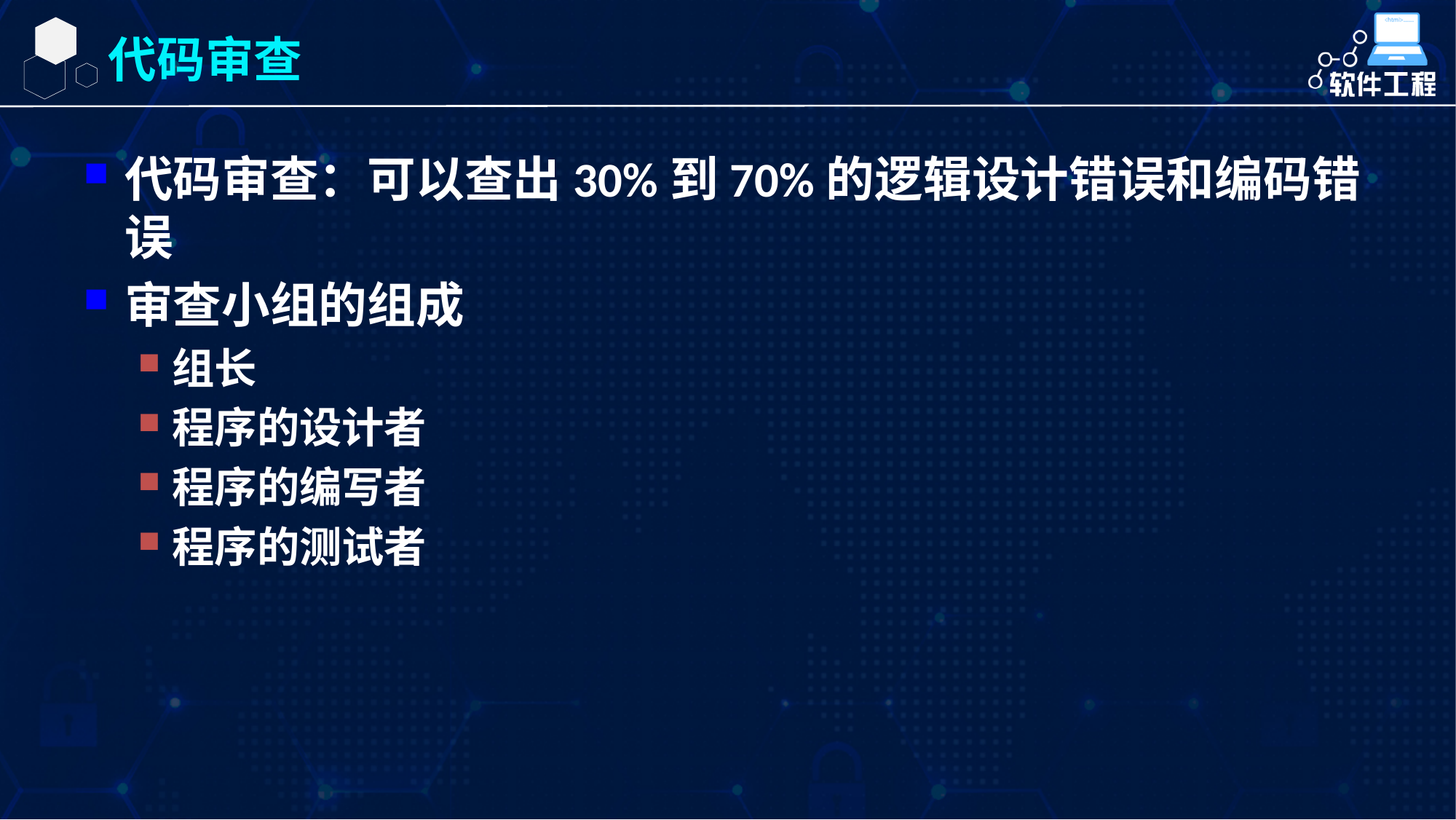

代码审查
代码审查：可以查出30%到70%的逻辑设计错误和编码错误
审查小组的组成
组长
程序的设计者
程序的编写者
程序的测试者